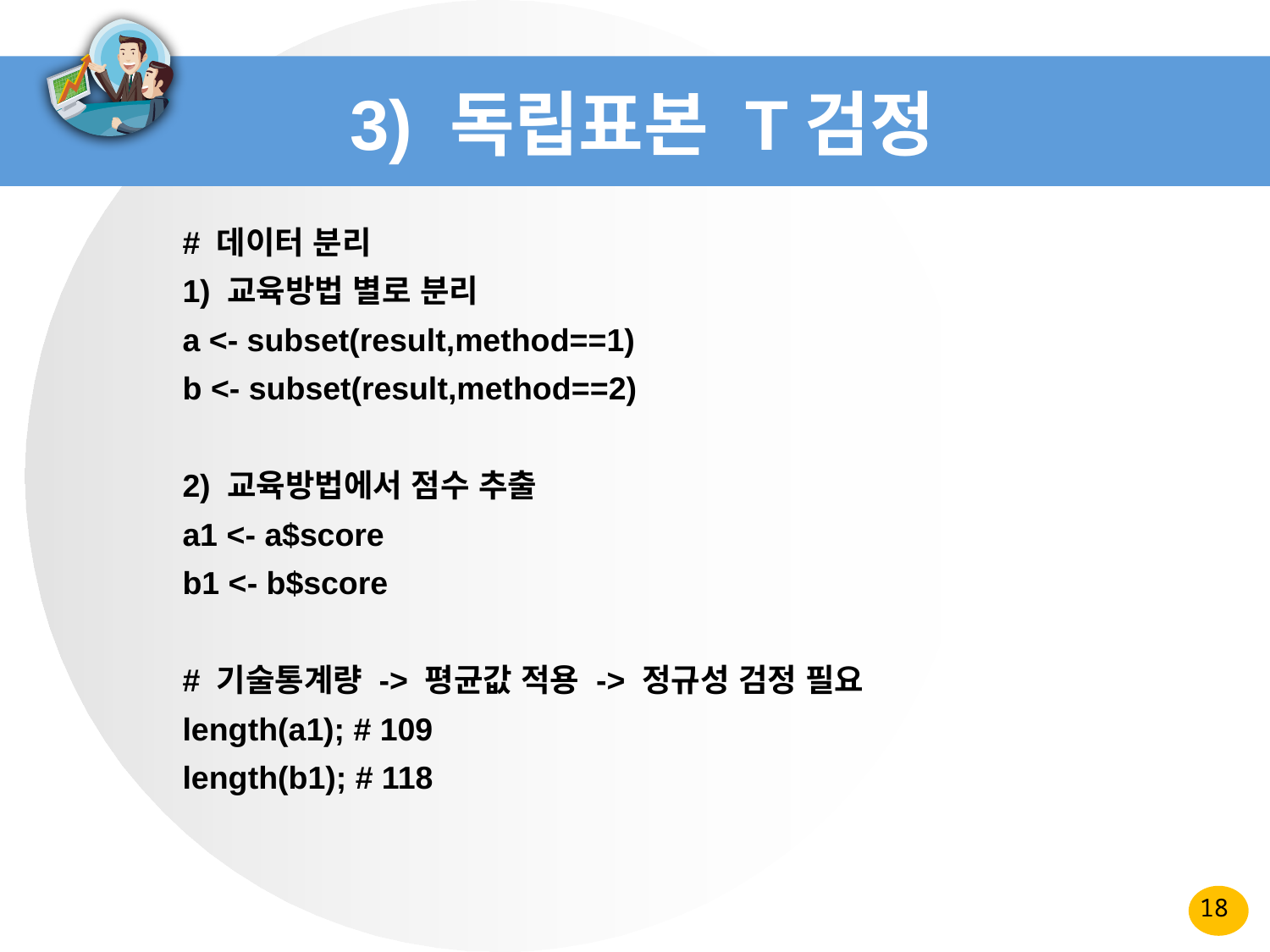

# 3) 독립표본 T검정
# 데이터 분리
1) 교육방법 별로 분리
a <- subset(result,method==1)
b <- subset(result,method==2)

2) 교육방법에서 점수 추출
a1 <- a$score
b1 <- b$score

# 기술통계량 -> 평균값 적용 -> 정규성 검정 필요
length(a1); # 109
length(b1); # 118
18